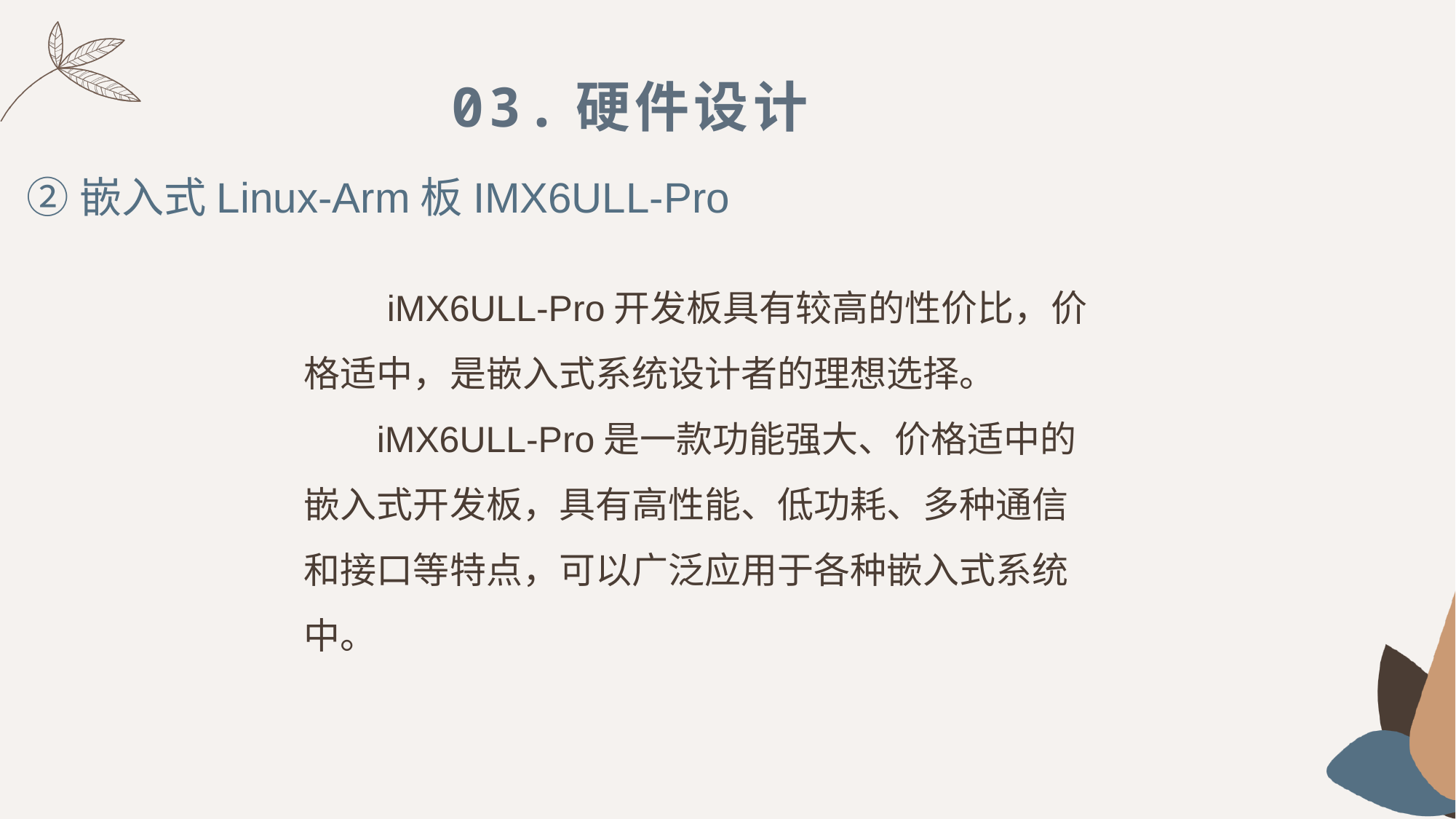

03.硬件设计

②嵌入式Linux-Arm板IMX6ULL-Pro
 iMX6ULL-Pro开发板具有较高的性价比，价格适中，是嵌入式系统设计者的理想选择。
iMX6ULL-Pro是一款功能强大、价格适中的嵌入式开发板，具有高性能、低功耗、多种通信和接口等特点，可以广泛应用于各种嵌入式系统中。